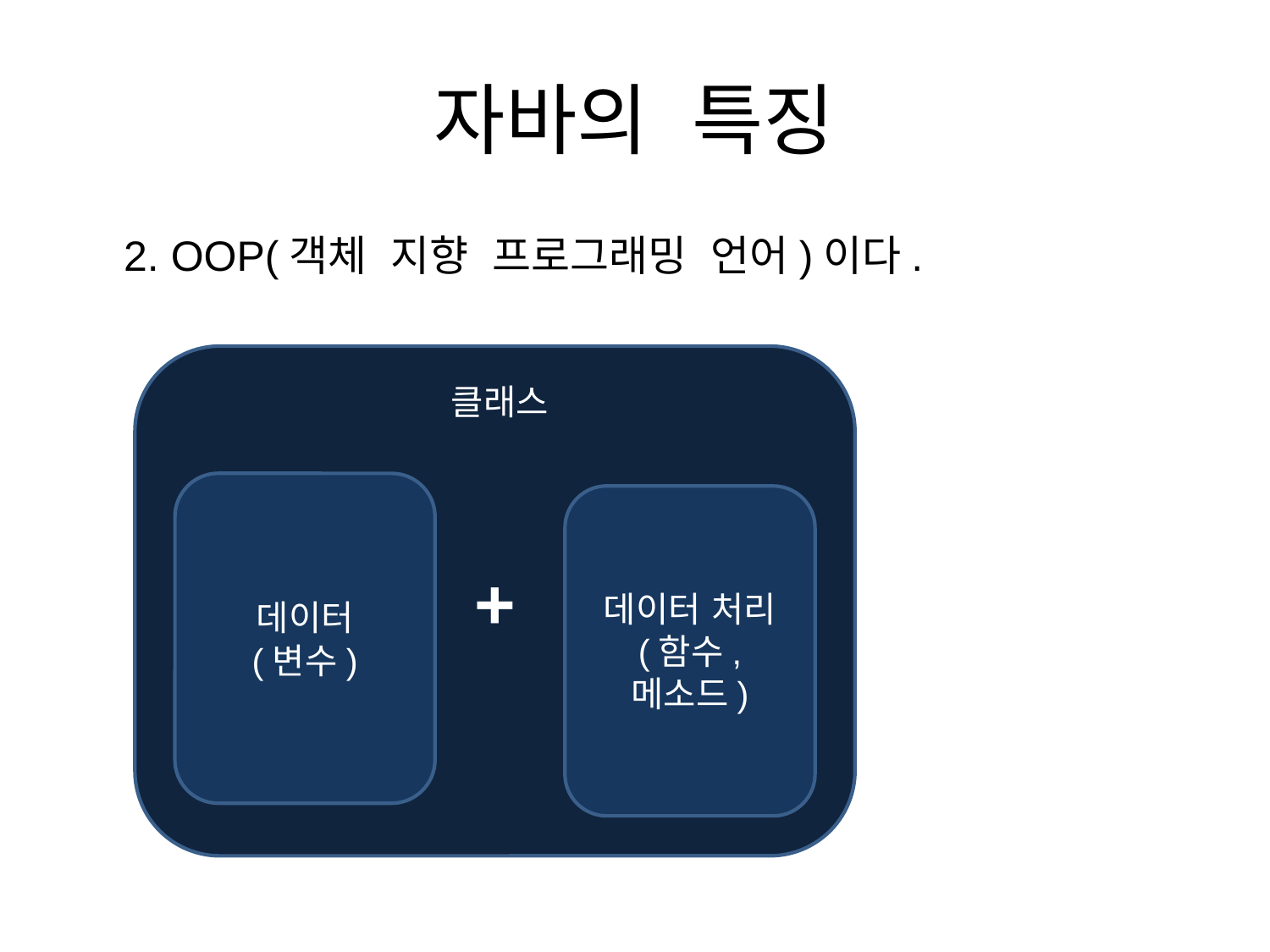

# 자바의  특징
    2. OOP(객체  지향  프로그래밍  언어)이다.

+
클래스
데이터
(변수)
데이터 처리
(함수,
메소드)